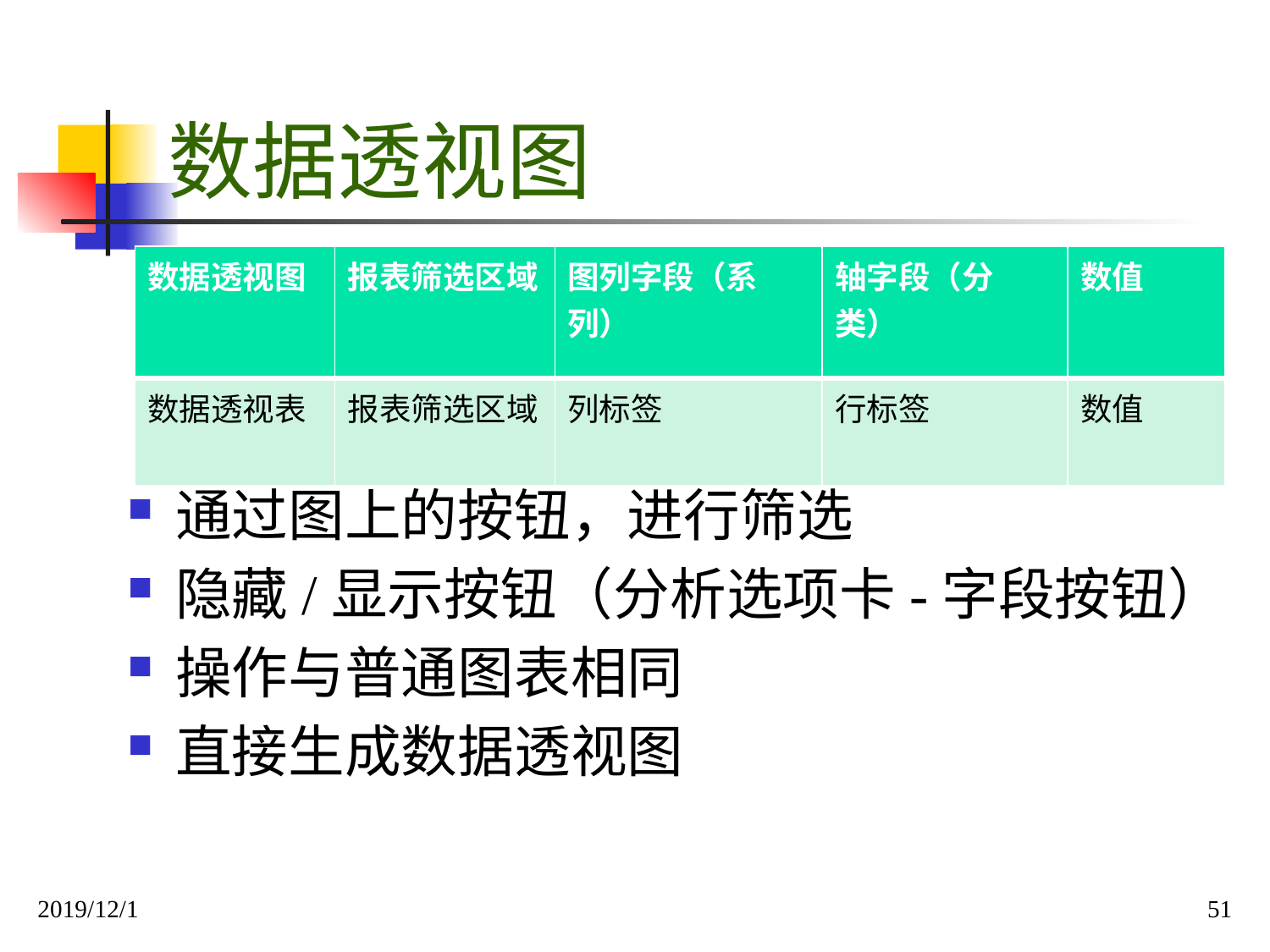

# 数据透视图

通过图上的按钮，进行筛选
隐藏/显示按钮（分析选项卡-字段按钮）
操作与普通图表相同
直接生成数据透视图

| 数据透视图 | 报表筛选区域 | 图列字段（系列） | 轴字段（分类） | 数值 |
| --- | --- | --- | --- | --- |
| 数据透视表 | 报表筛选区域 | 列标签 | 行标签 | 数值 |
2019/12/1
51